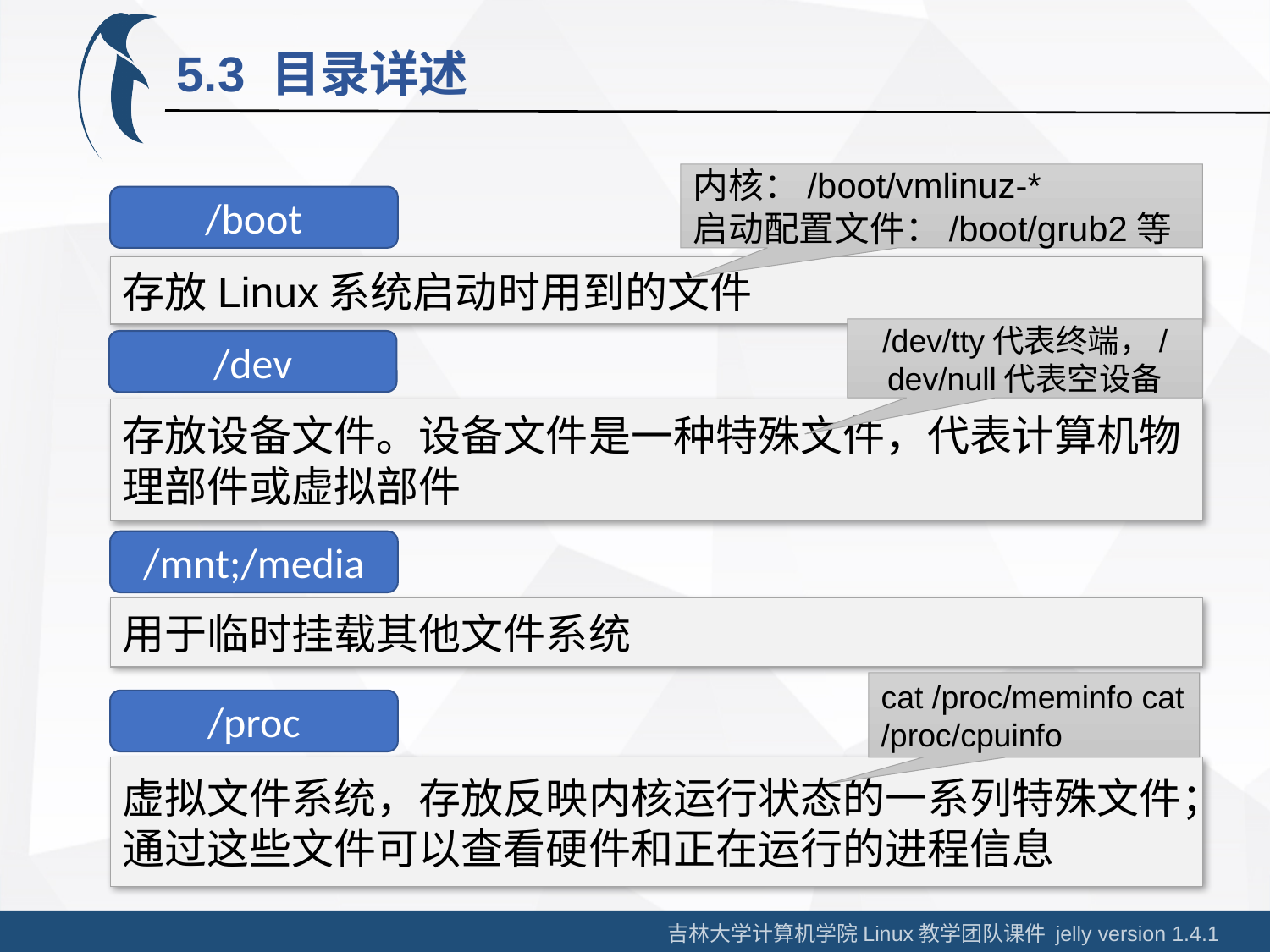

5.3 目录详述
内核：/boot/vmlinuz-*
启动配置文件：/boot/grub2等
/boot
存放Linux系统启动时用到的文件
/dev/tty代表终端，/dev/null代表空设备
/dev
存放设备文件。设备文件是一种特殊文件，代表计算机物理部件或虚拟部件
/mnt;/media
用于临时挂载其他文件系统
cat /proc/meminfo cat /proc/cpuinfo
/proc
虚拟文件系统，存放反映内核运行状态的一系列特殊文件；
通过这些文件可以查看硬件和正在运行的进程信息